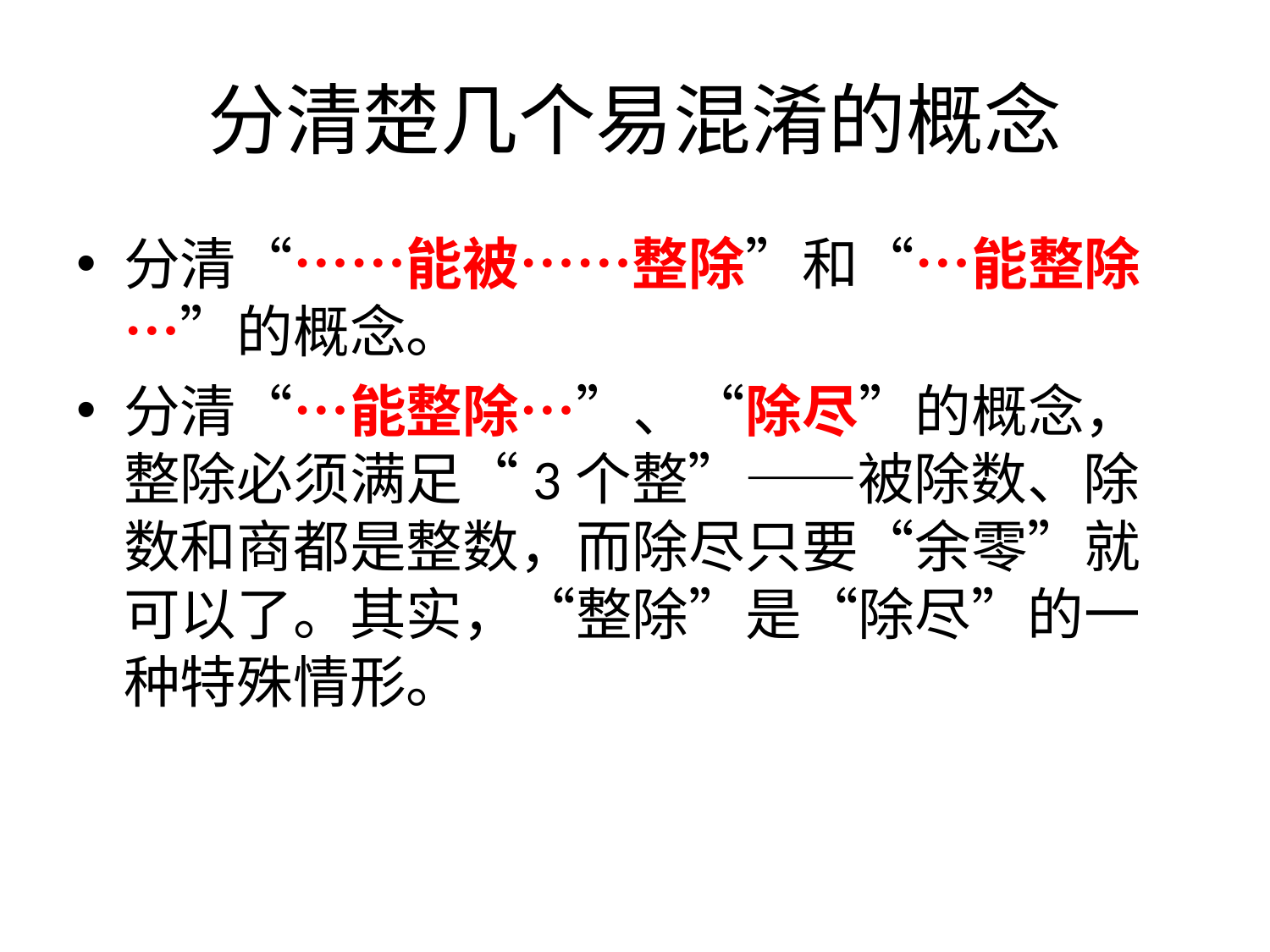

# 分清楚几个易混淆的概念
分清“……能被……整除”和“…能整除…”的概念。
分清“…能整除…”、“除尽”的概念，整除必须满足“3个整”——被除数、除数和商都是整数，而除尽只要“余零”就可以了。其实，“整除”是“除尽”的一种特殊情形。